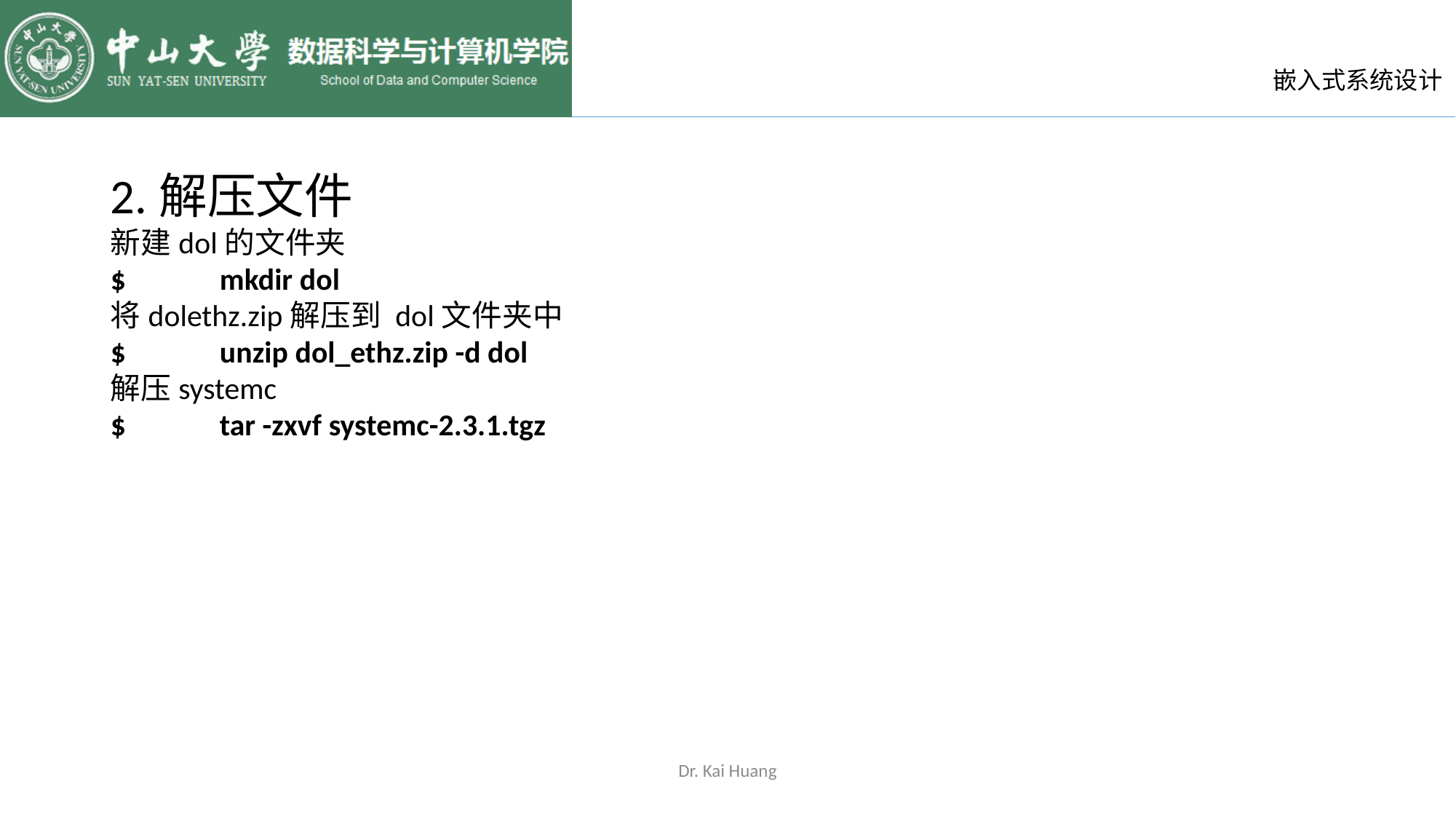

2.解压文件
新建dol的文件夹
$	mkdir dol
将dolethz.zip解压到 dol文件夹中
$	unzip dol_ethz.zip -d dol
解压systemc
$	tar -zxvf systemc-2.3.1.tgz

Dr. Kai Huang

12